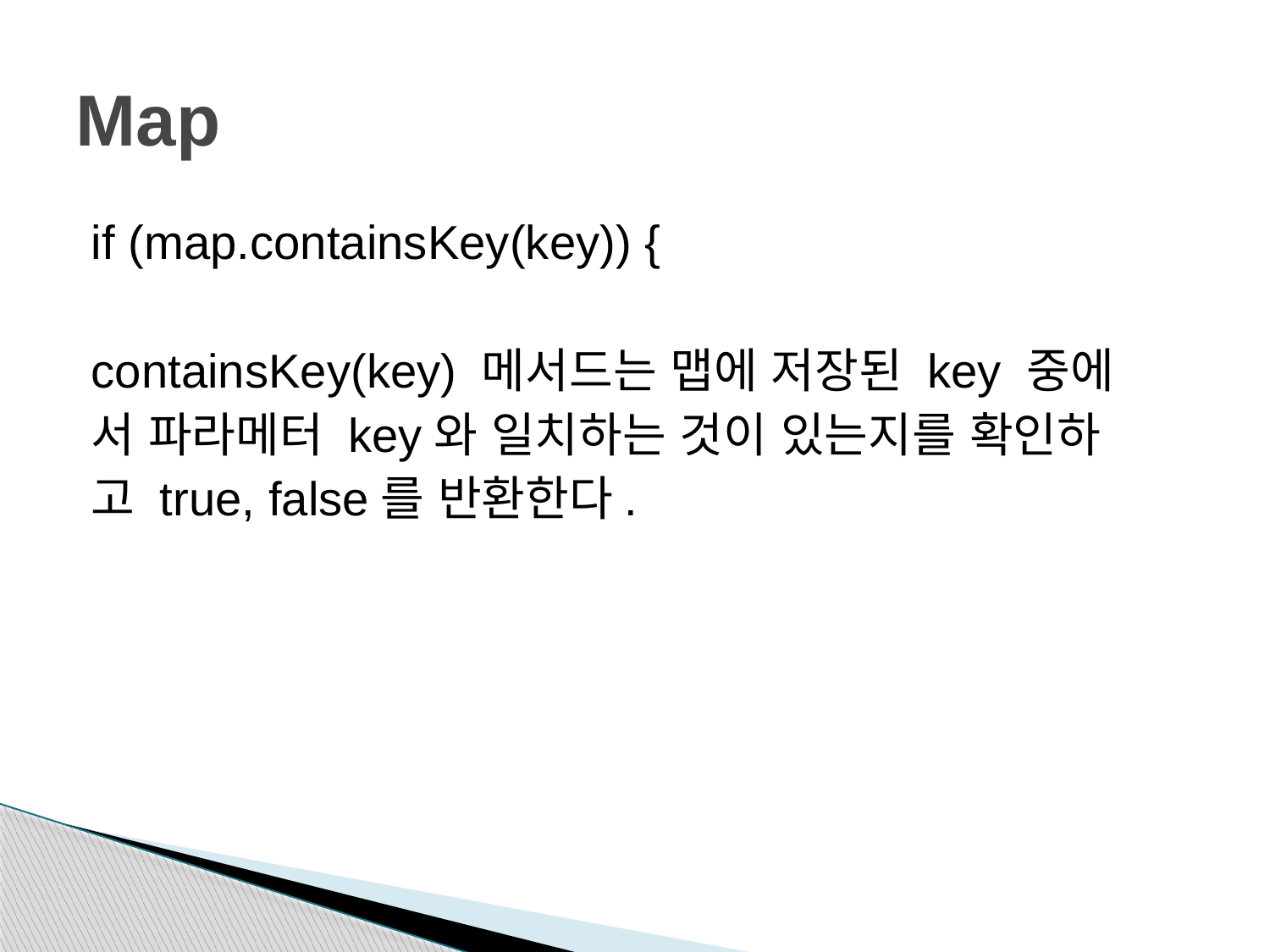

# Map
if (map.containsKey(key)) {

containsKey(key) 메서드는 맵에 저장된 key 중에
서 파라메터 key와 일치하는 것이 있는지를 확인하
고 true, false를 반환한다.